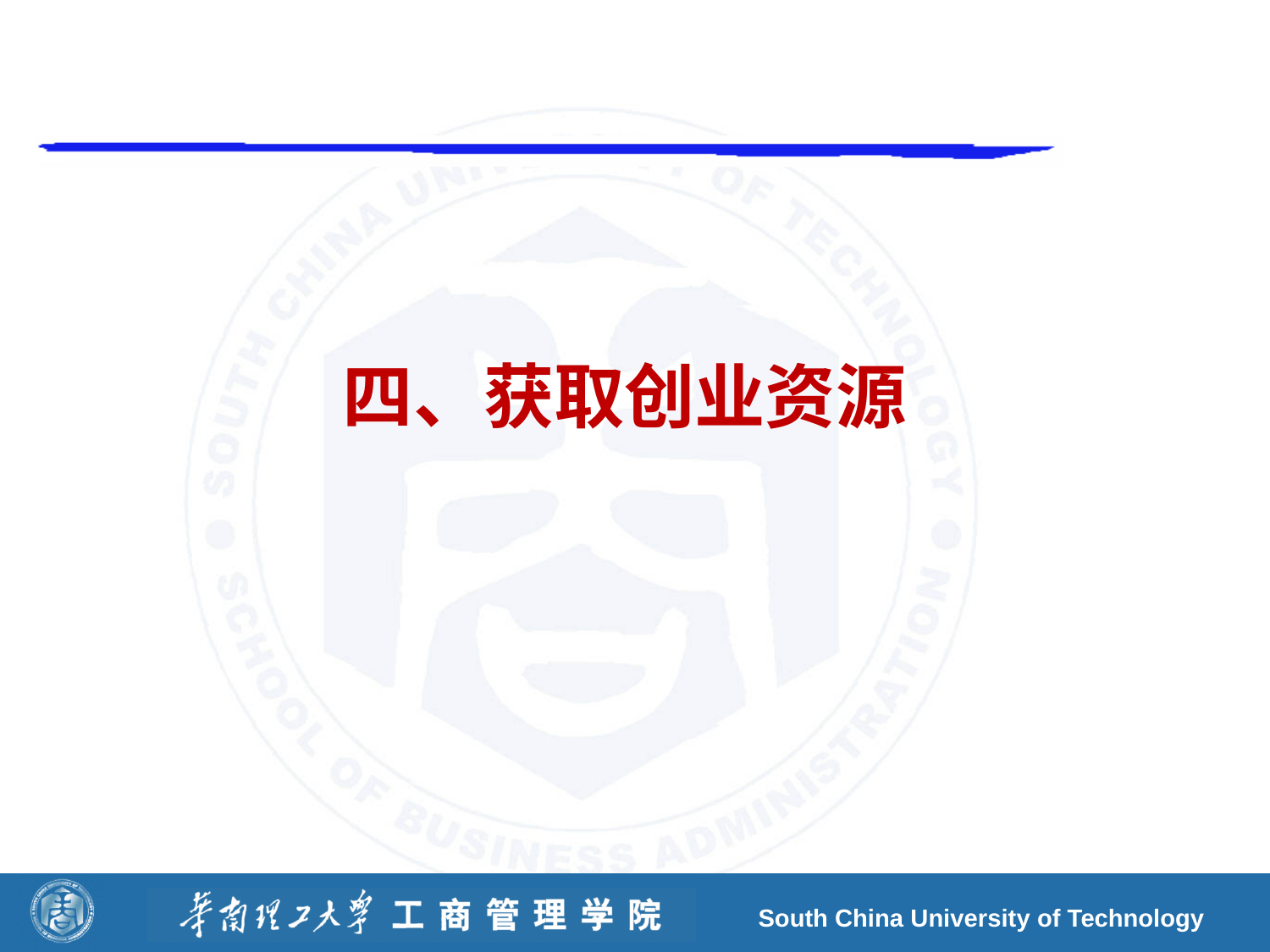

# 四、获取创业资源
South China University of Technology